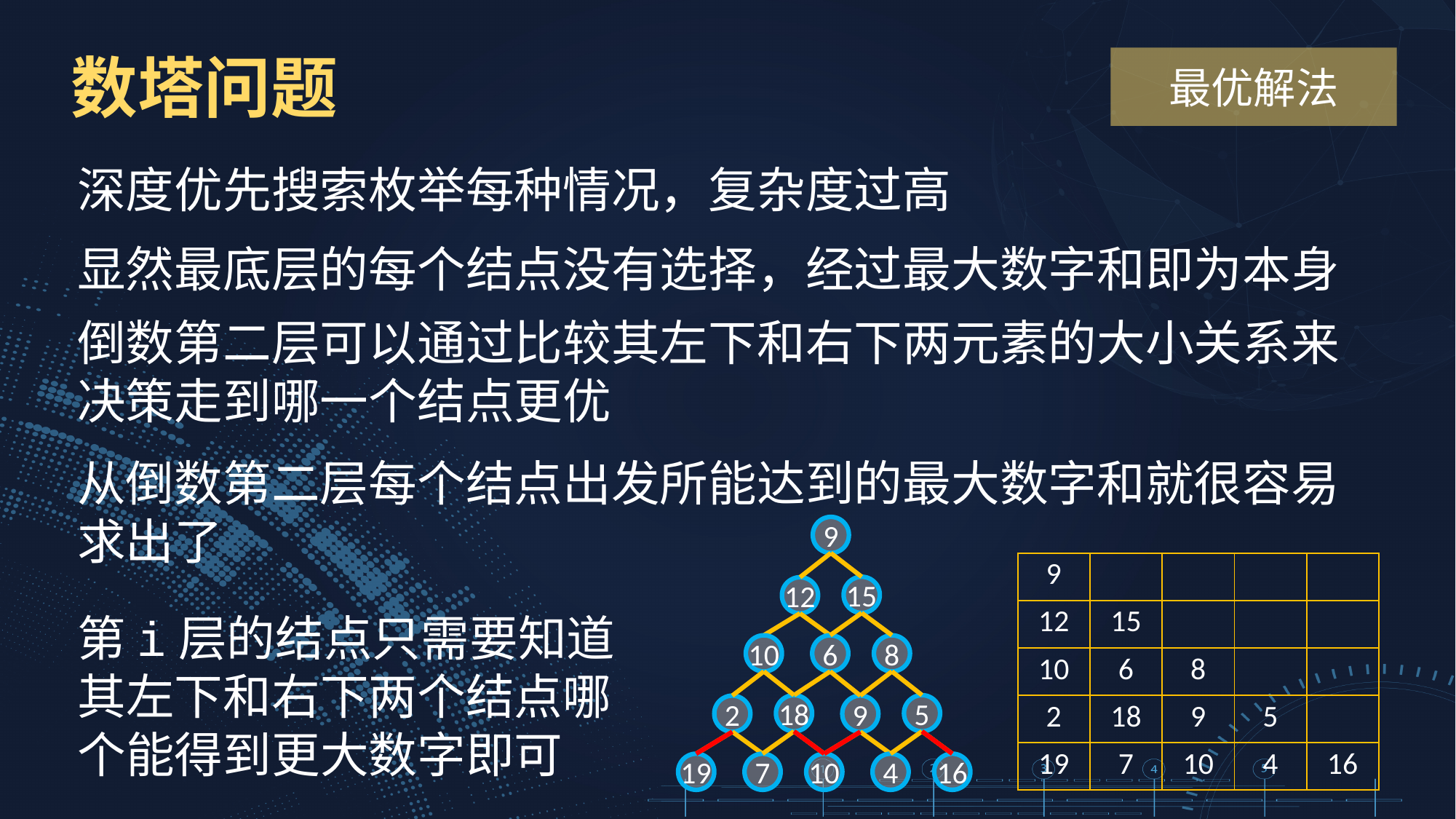

数塔问题
最优解法
深度优先搜索枚举每种情况，复杂度过高
显然最底层的每个结点没有选择，经过最大数字和即为本身
倒数第二层可以通过比较其左下和右下两元素的大小关系来决策走到哪一个结点更优
从倒数第二层每个结点出发所能达到的最大数字和就很容易求出了
9
15
12
10
6
8
18
5
2
9
19
7
10
4
16
| 9 |  |  |  |  |
| --- | --- | --- | --- | --- |
| 12 | 15 |  |  |  |
| 10 | 6 | 8 |  |  |
| 2 | 18 | 9 | 5 |  |
| 19 | 7 | 10 | 4 | 16 |
第i层的结点只需要知道其左下和右下两个结点哪个能得到更大数字即可